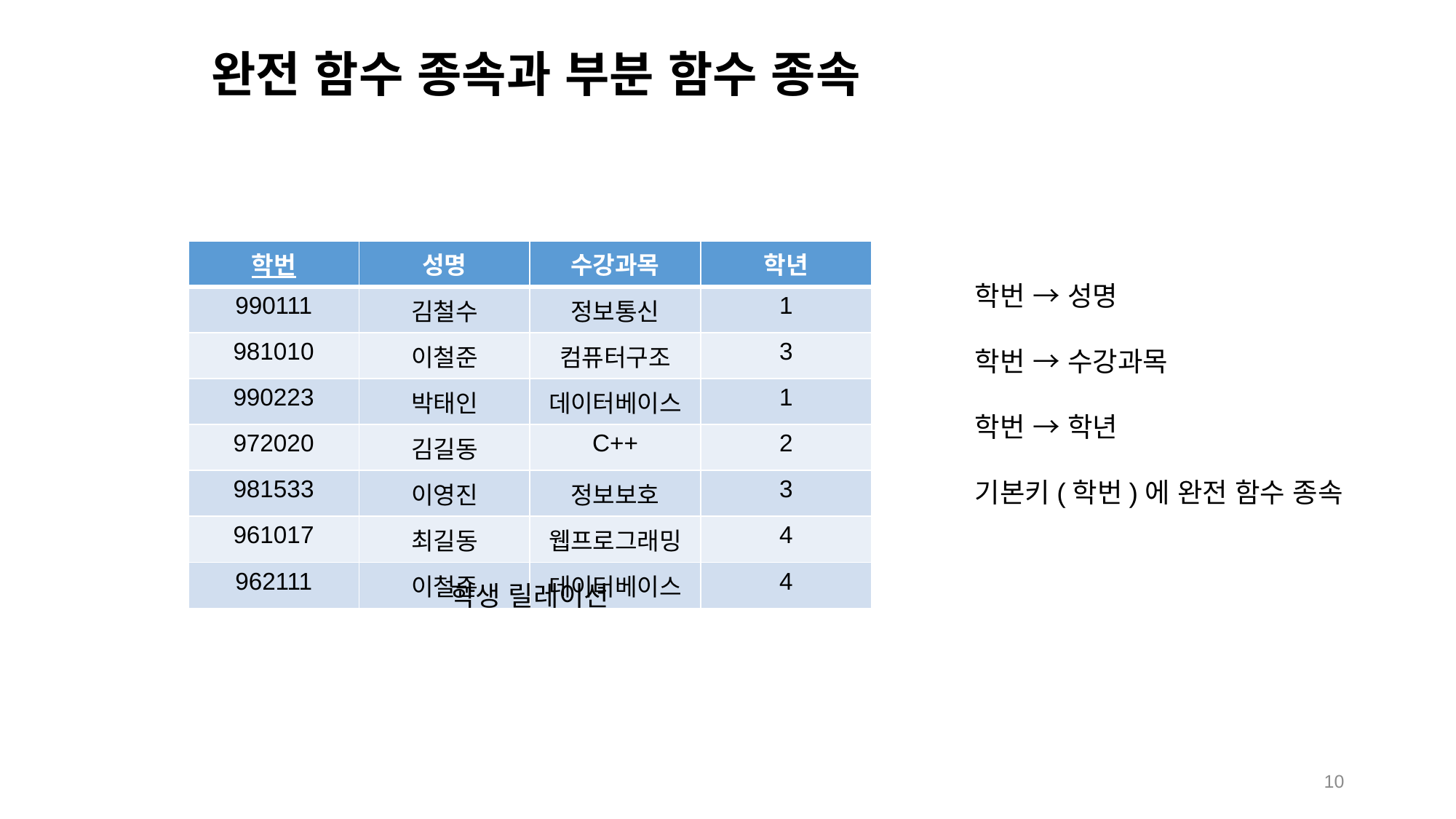

완전 함수 종속과 부분 함수 종속
| 학번 | 성명 | 수강과목 | 학년 |
| --- | --- | --- | --- |
| 990111 | 김철수 | 정보통신 | 1 |
| 981010 | 이철준 | 컴퓨터구조 | 3 |
| 990223 | 박태인 | 데이터베이스 | 1 |
| 972020 | 김길동 | C++ | 2 |
| 981533 | 이영진 | 정보보호 | 3 |
| 961017 | 최길동 | 웹프로그래밍 | 4 |
| 962111 | 이철준 | 데이터베이스 | 4 |
학번 → 성명
학번 → 수강과목
학번 → 학년
기본키(학번)에 완전 함수 종속
학생 릴레이션
10